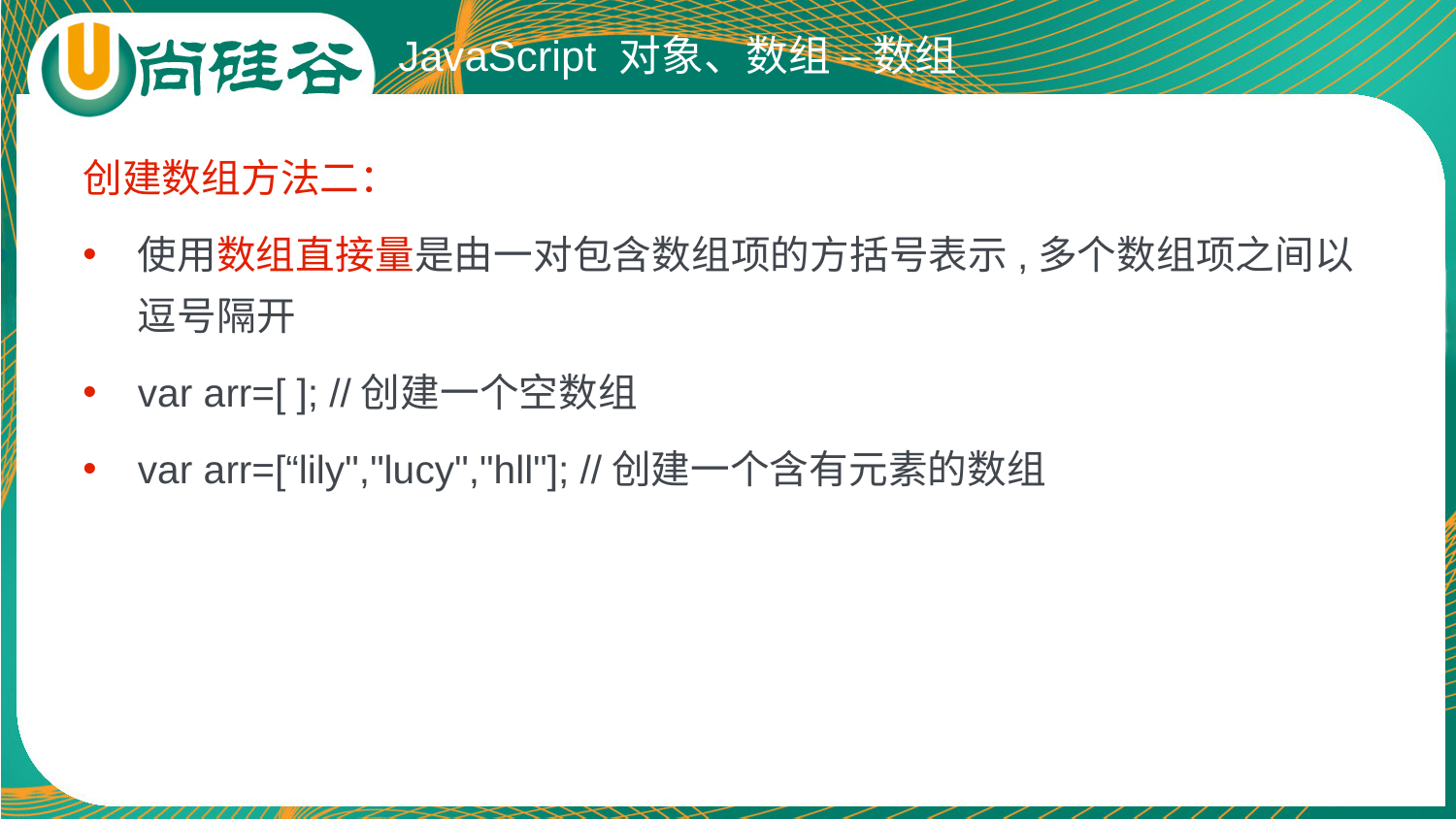

# JavaScript 对象、数组 – 数组
创建数组方法二：
使用数组直接量是由一对包含数组项的方括号表示,多个数组项之间以逗号隔开
var arr=[ ]; //创建一个空数组
var arr=[“lily","lucy","hll"]; //创建一个含有元素的数组